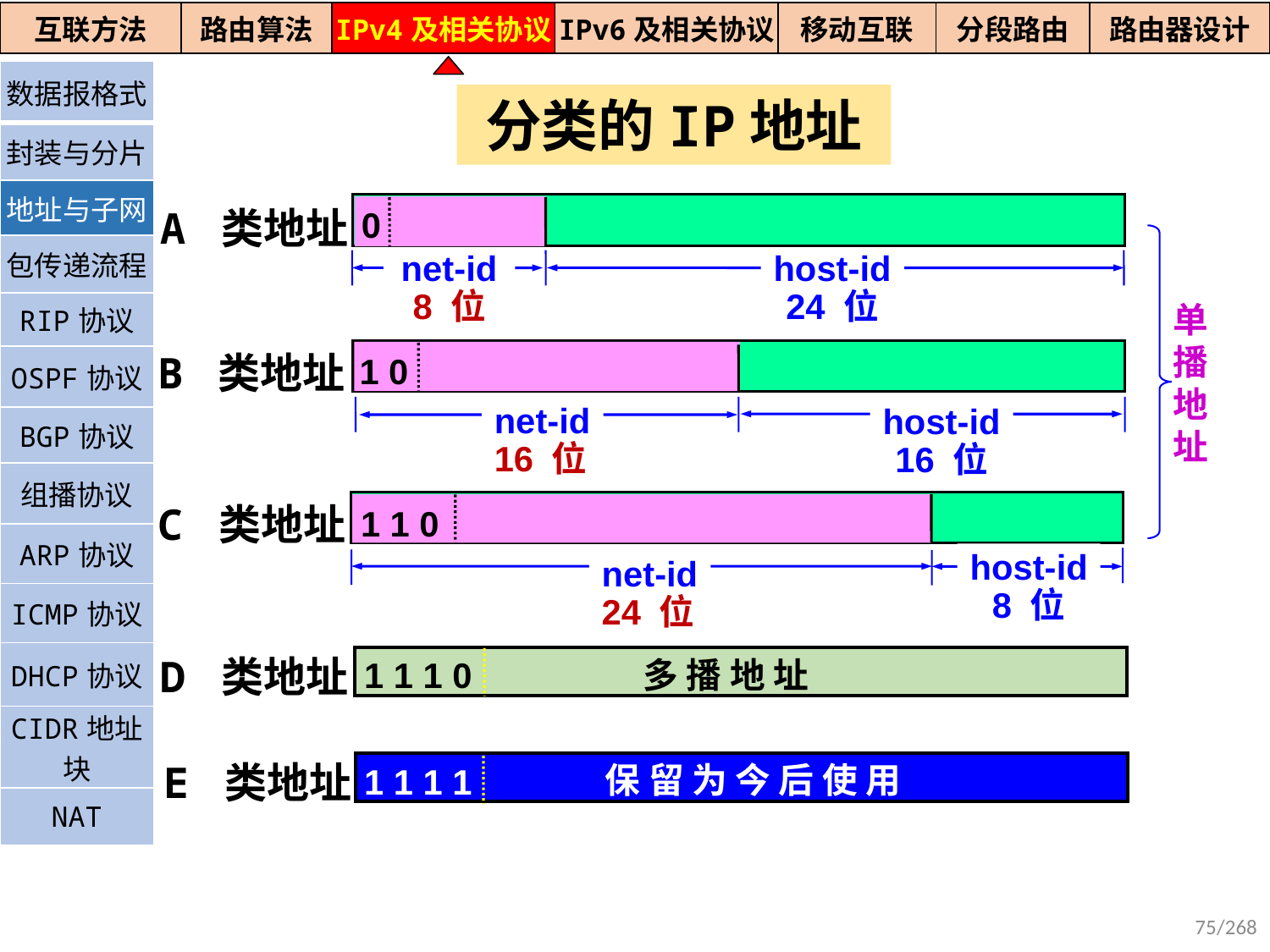

| 互联方法 | 路由算法 | IPv4及相关协议 | IPv6及相关协议 | 移动互联 | 分段路由 | 路由器设计 |
| --- | --- | --- | --- | --- | --- | --- |

| 数据报格式 |
| --- |
| 封装与分片 |
| 地址与子网 |
| 包传递流程 |
| RIP协议 |
| OSPF协议 |
| BGP协议 |
| 组播协议 |
| ARP协议 |
| ICMP协议 |
| DHCP协议 |
| CIDR地址块 |
| NAT |
分类的IP地址

A 类地址

0

单播地址
net-id
8 位
host-id
24 位

B 类地址

1 0

net-id
16 位
host-id
16 位

C 类地址

1 1 0
host-id
8 位

net-id
24 位

D 类地址
1 1 1 0
多 播 地 址

E 类地址
保 留 为 今 后 使 用

1 1 1 1

75/268